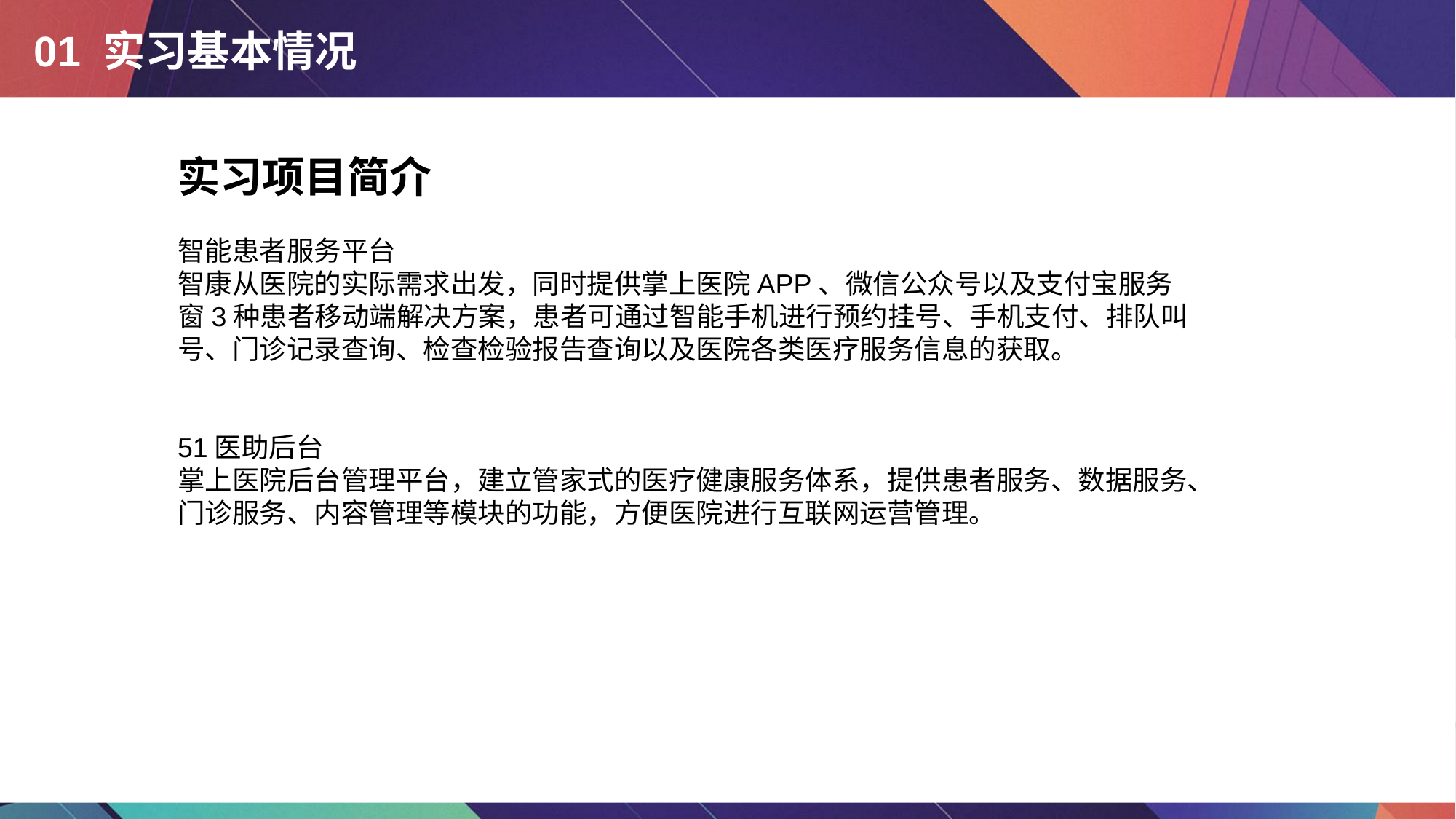

# 01 实习基本情况
实习项目简介

智能患者服务平台
智康从医院的实际需求出发，同时提供掌上医院APP、微信公众号以及支付宝服务窗3种患者移动端解决方案，患者可通过智能手机进行预约挂号、手机支付、排队叫号、门诊记录查询、检查检验报告查询以及医院各类医疗服务信息的获取。

51医助后台
掌上医院后台管理平台，建立管家式的医疗健康服务体系，提供患者服务、数据服务、门诊服务、内容管理等模块的功能，方便医院进行互联网运营管理。